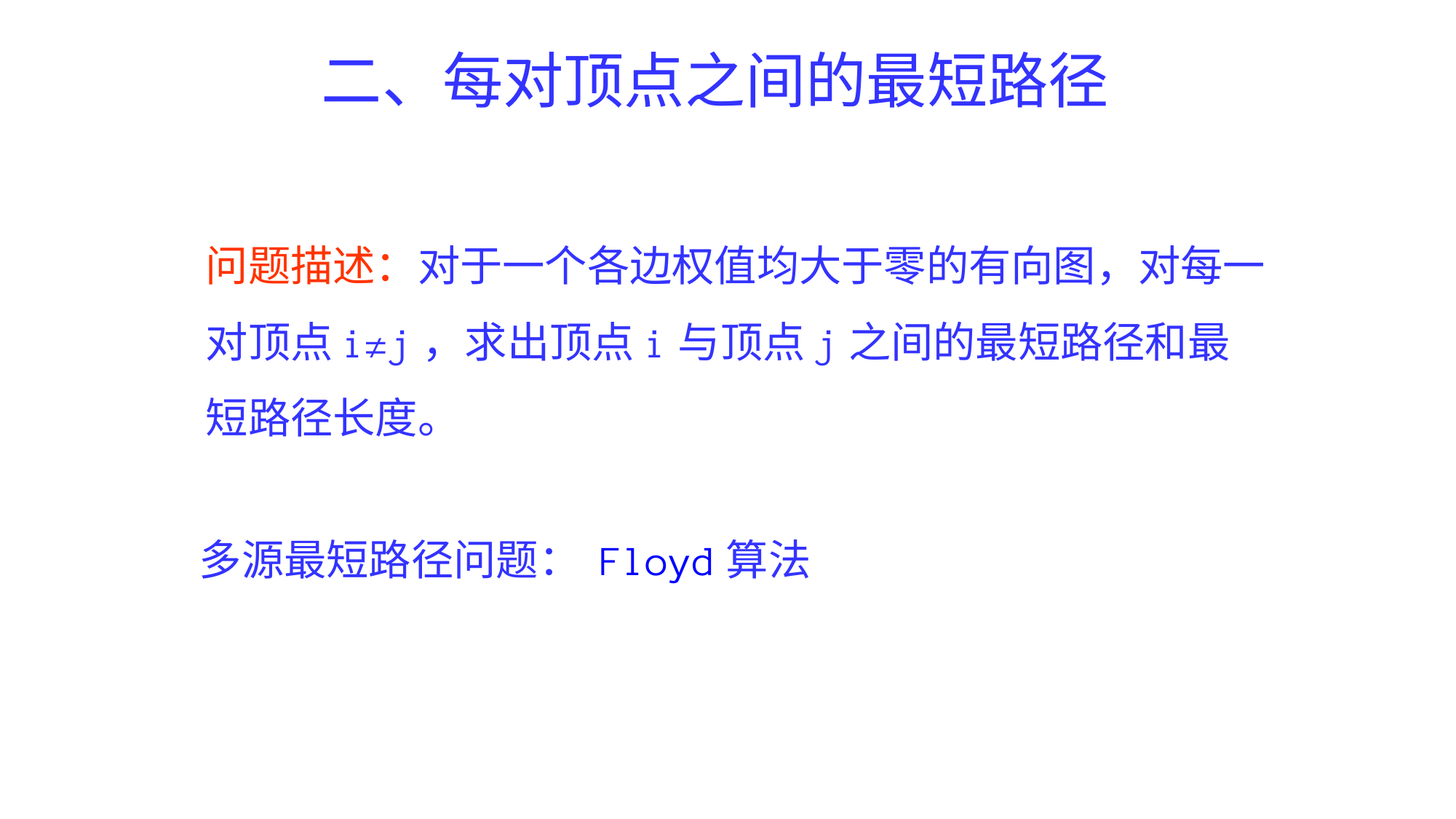

二、每对顶点之间的最短路径
问题描述：对于一个各边权值均大于零的有向图，对每一对顶点i≠j，求出顶点i与顶点j之间的最短路径和最短路径长度。
多源最短路径问题： Floyd算法